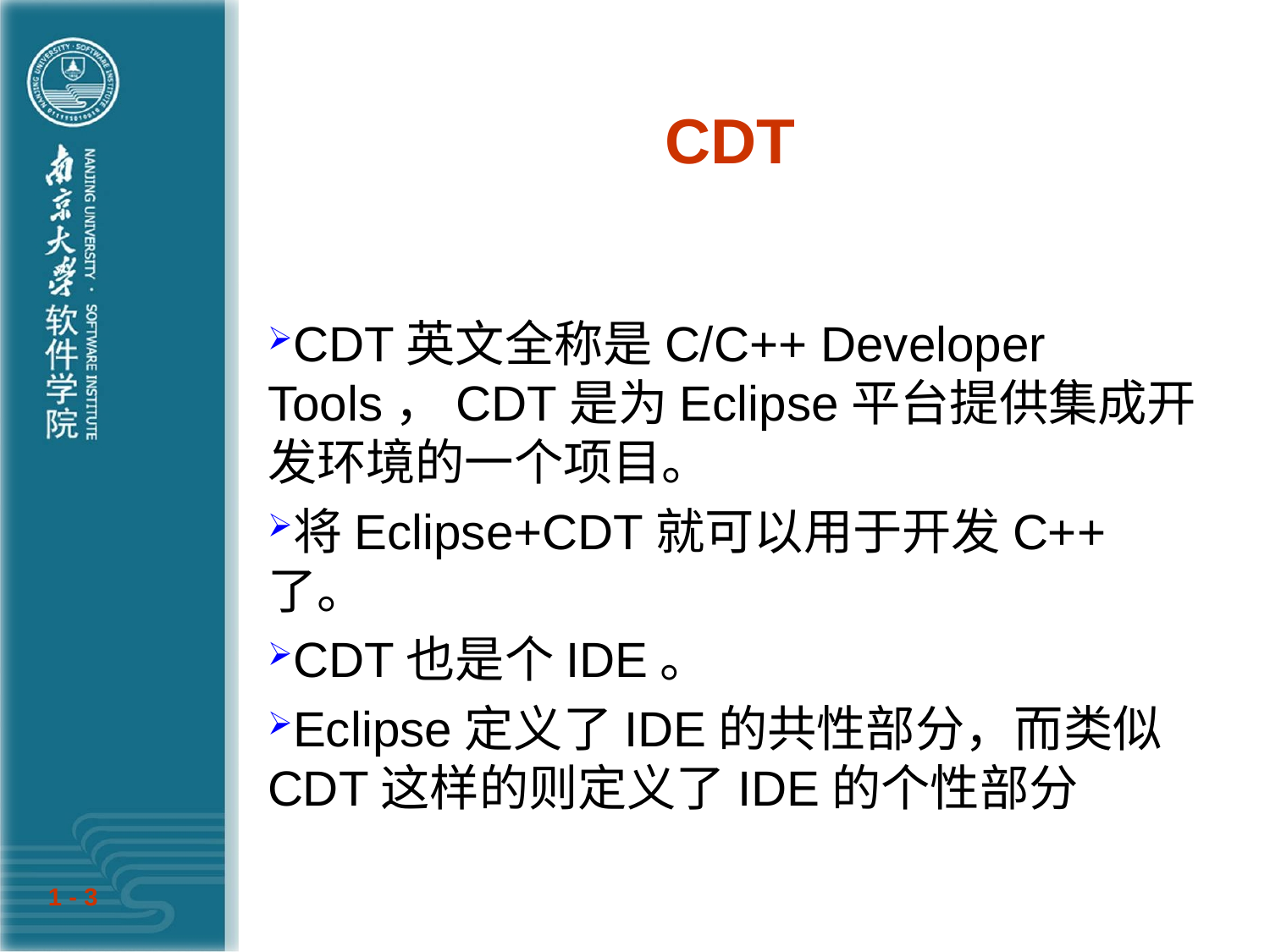

# CDT
CDT英文全称是C/C++ Developer Tools，CDT是为Eclipse平台提供集成开发环境的一个项目。
将Eclipse+CDT就可以用于开发C++了。
CDT也是个IDE。
Eclipse定义了IDE的共性部分，而类似CDT这样的则定义了IDE的个性部分
1 - 3